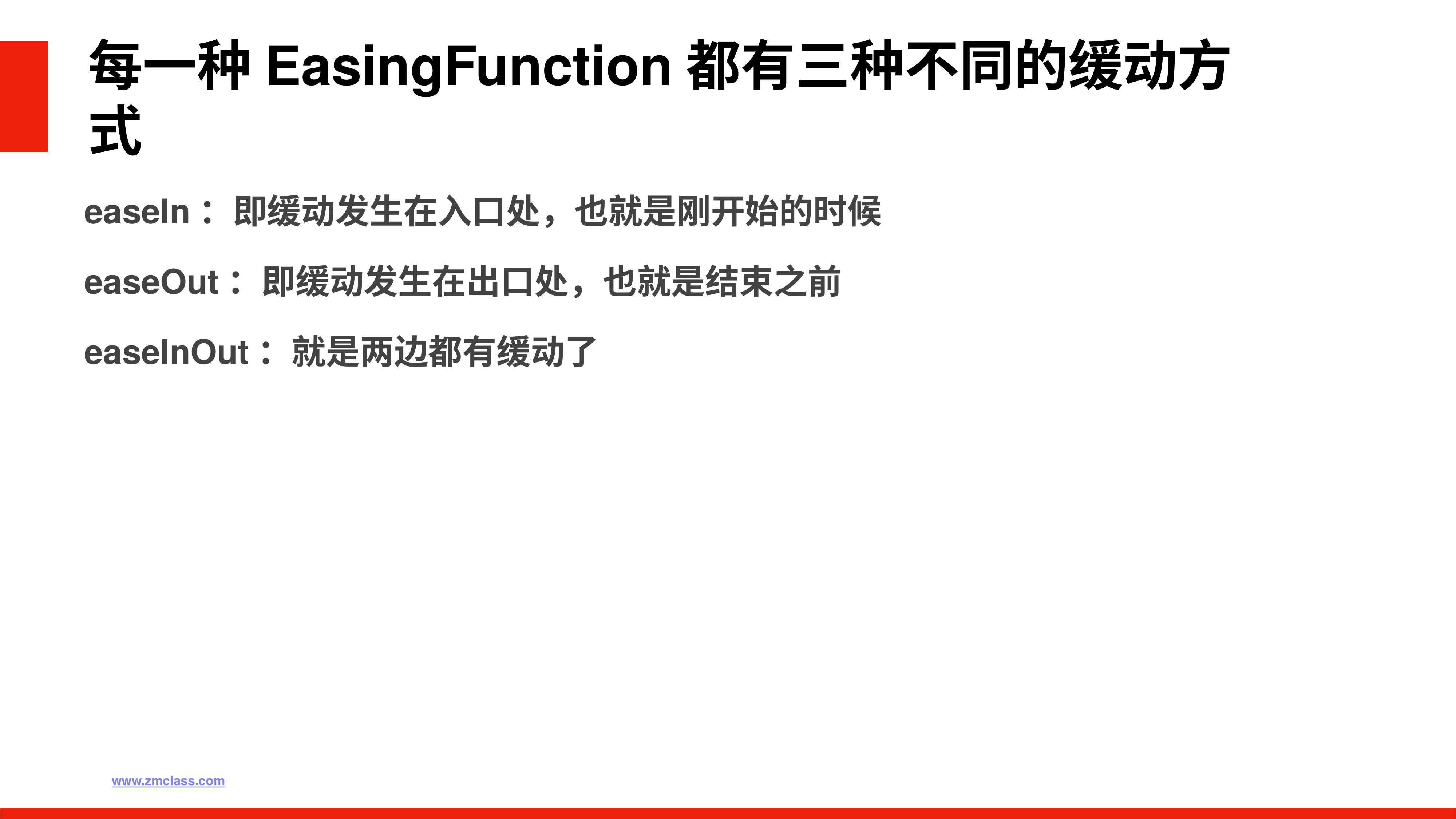

每一种EasingFunction都有三种不同的缓动方式
easeIn：即缓动发生在入口处，也就是刚开始的时候
easeOut：即缓动发生在出口处，也就是结束之前
easeInOut：就是两边都有缓动了
追梦课堂   临汾首家专业的web前端培训机构                                                          www.zmclass.com
10